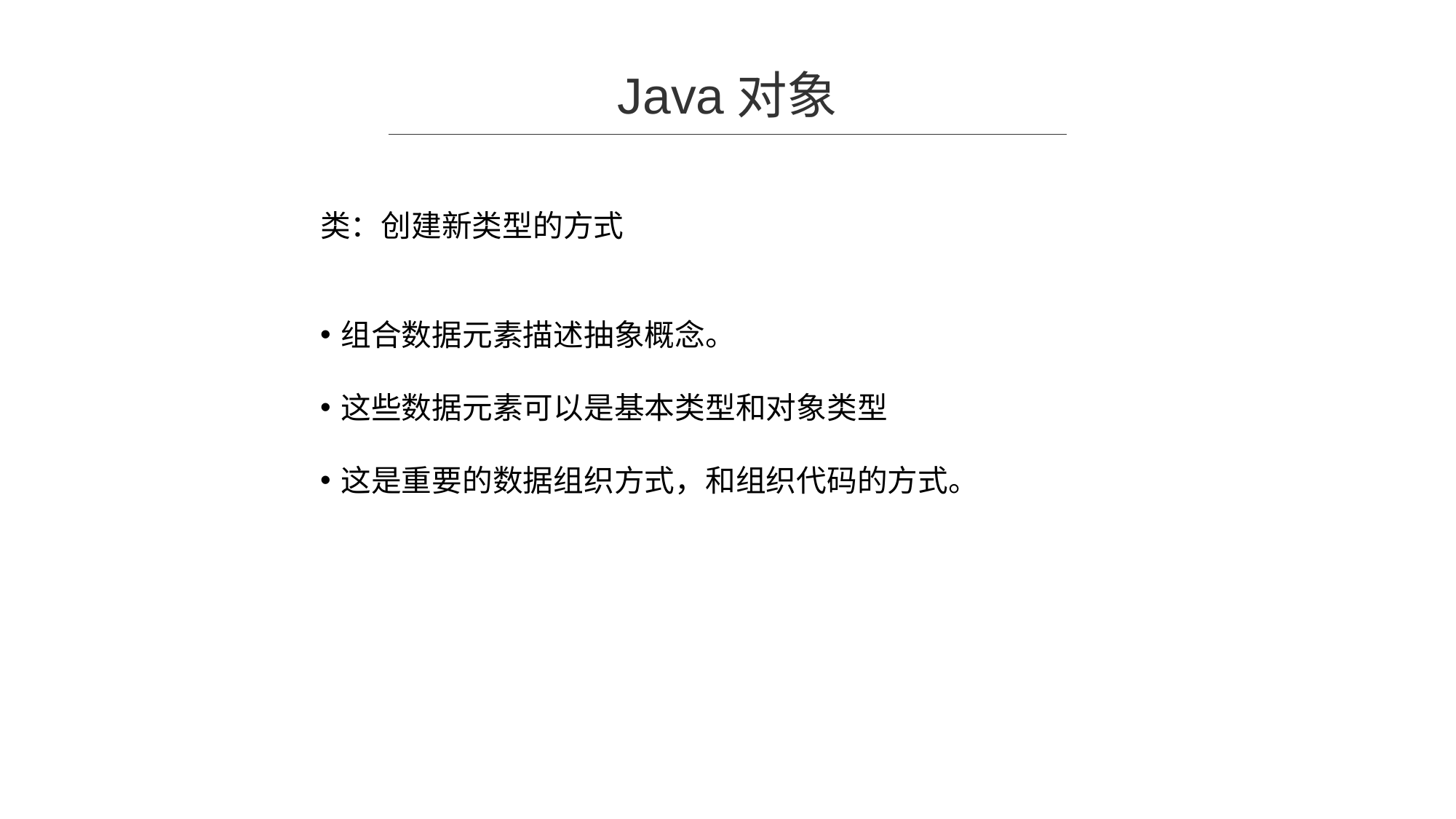

Java对象
类：创建新类型的方式

组合数据元素描述抽象概念。

这些数据元素可以是基本类型和对象类型

这是重要的数据组织方式，和组织代码的方式。